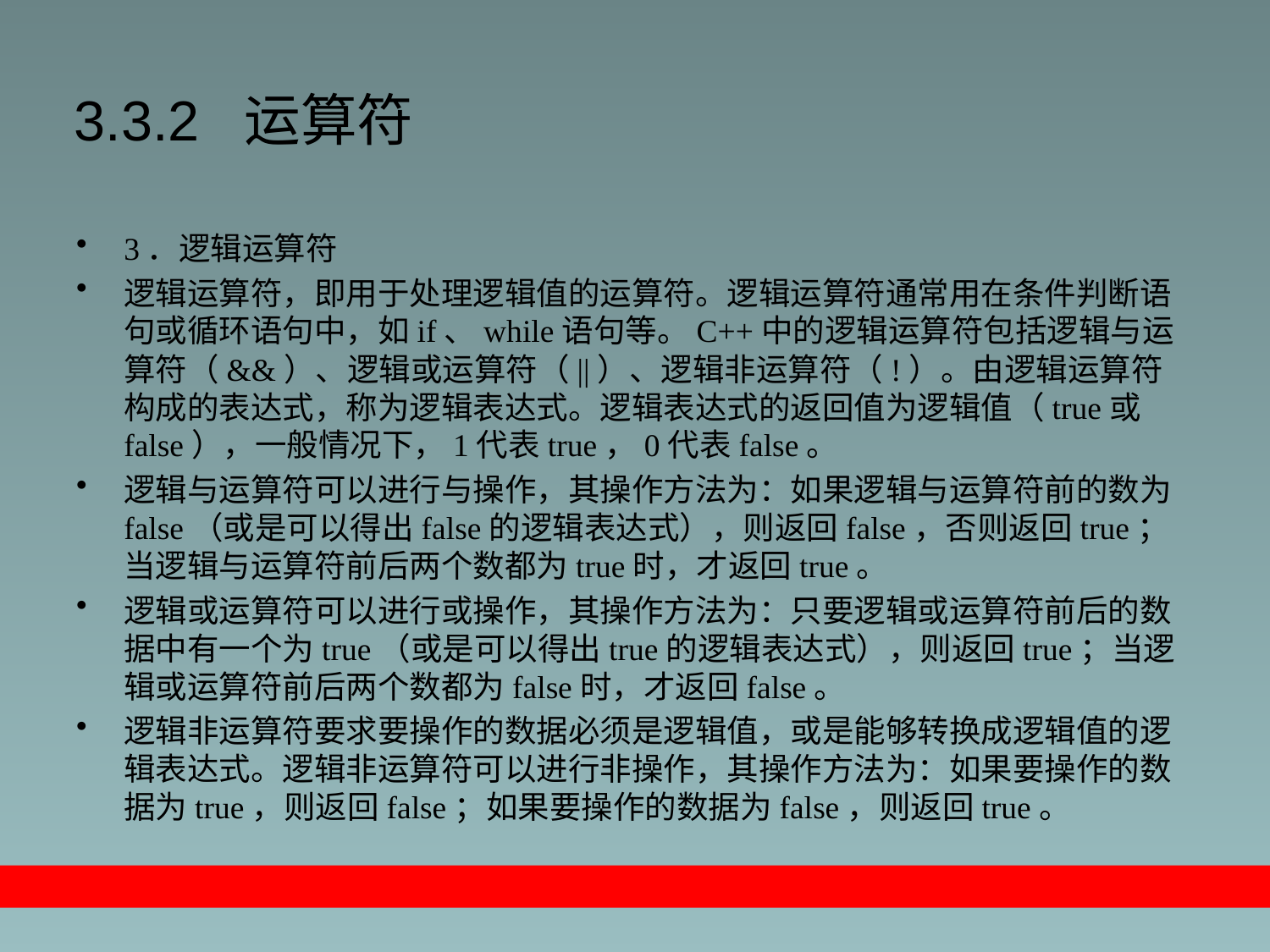

# 3.3.2  运算符
3．逻辑运算符
逻辑运算符，即用于处理逻辑值的运算符。逻辑运算符通常用在条件判断语句或循环语句中，如if、while语句等。C++中的逻辑运算符包括逻辑与运算符（&&）、逻辑或运算符（||）、逻辑非运算符（!）。由逻辑运算符构成的表达式，称为逻辑表达式。逻辑表达式的返回值为逻辑值（true或false），一般情况下，1代表true，0代表false。
逻辑与运算符可以进行与操作，其操作方法为：如果逻辑与运算符前的数为false（或是可以得出false的逻辑表达式），则返回false，否则返回true；当逻辑与运算符前后两个数都为true时，才返回true。
逻辑或运算符可以进行或操作，其操作方法为：只要逻辑或运算符前后的数据中有一个为true（或是可以得出true的逻辑表达式），则返回true；当逻辑或运算符前后两个数都为false时，才返回false。
逻辑非运算符要求要操作的数据必须是逻辑值，或是能够转换成逻辑值的逻辑表达式。逻辑非运算符可以进行非操作，其操作方法为：如果要操作的数据为true，则返回false；如果要操作的数据为false，则返回true。